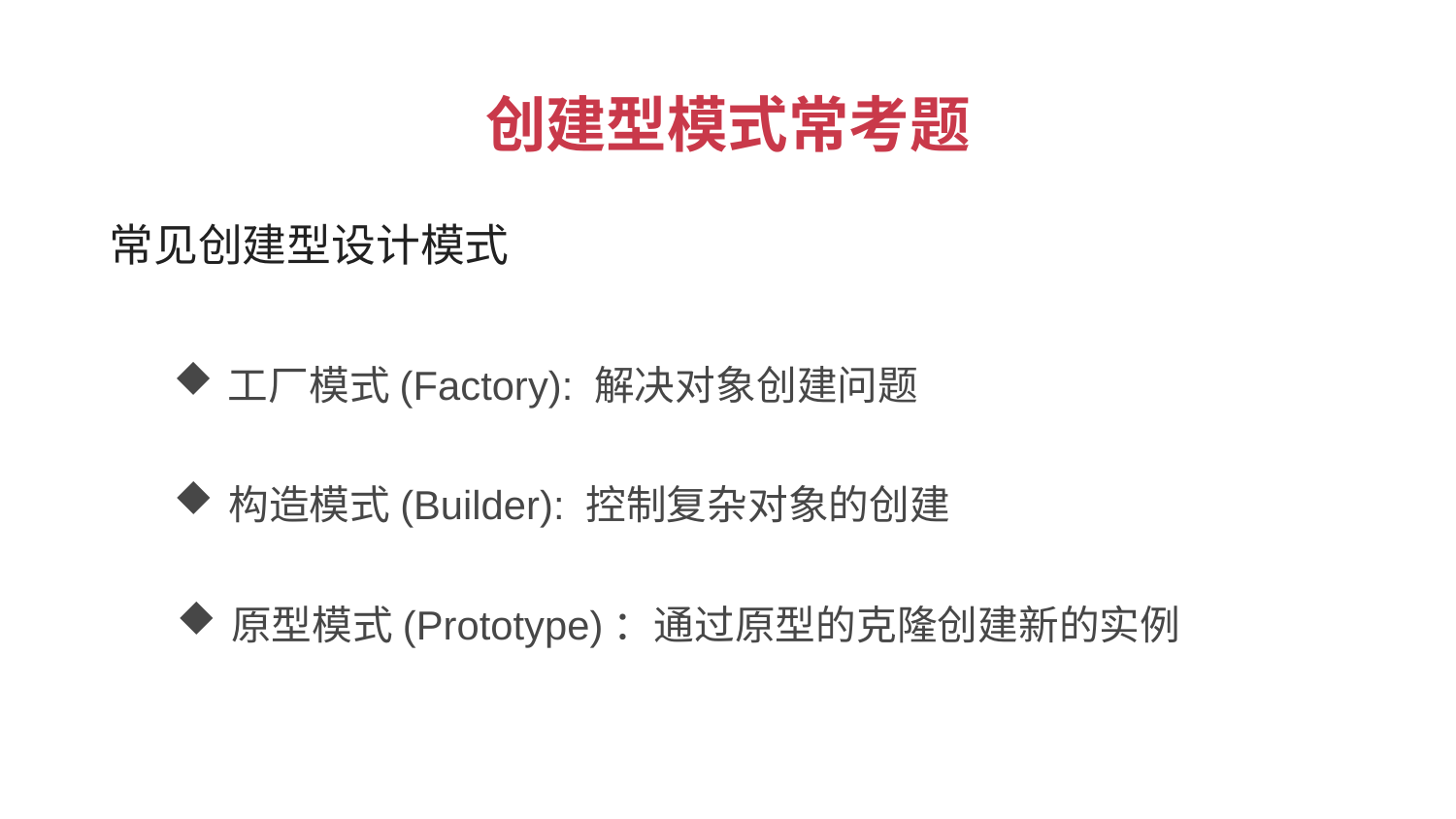

创建型模式常考题
 常见创建型设计模式
工厂模式(Factory): 解决对象创建问题
构造模式(Builder): 控制复杂对象的创建
原型模式(Prototype)：通过原型的克隆创建新的实例